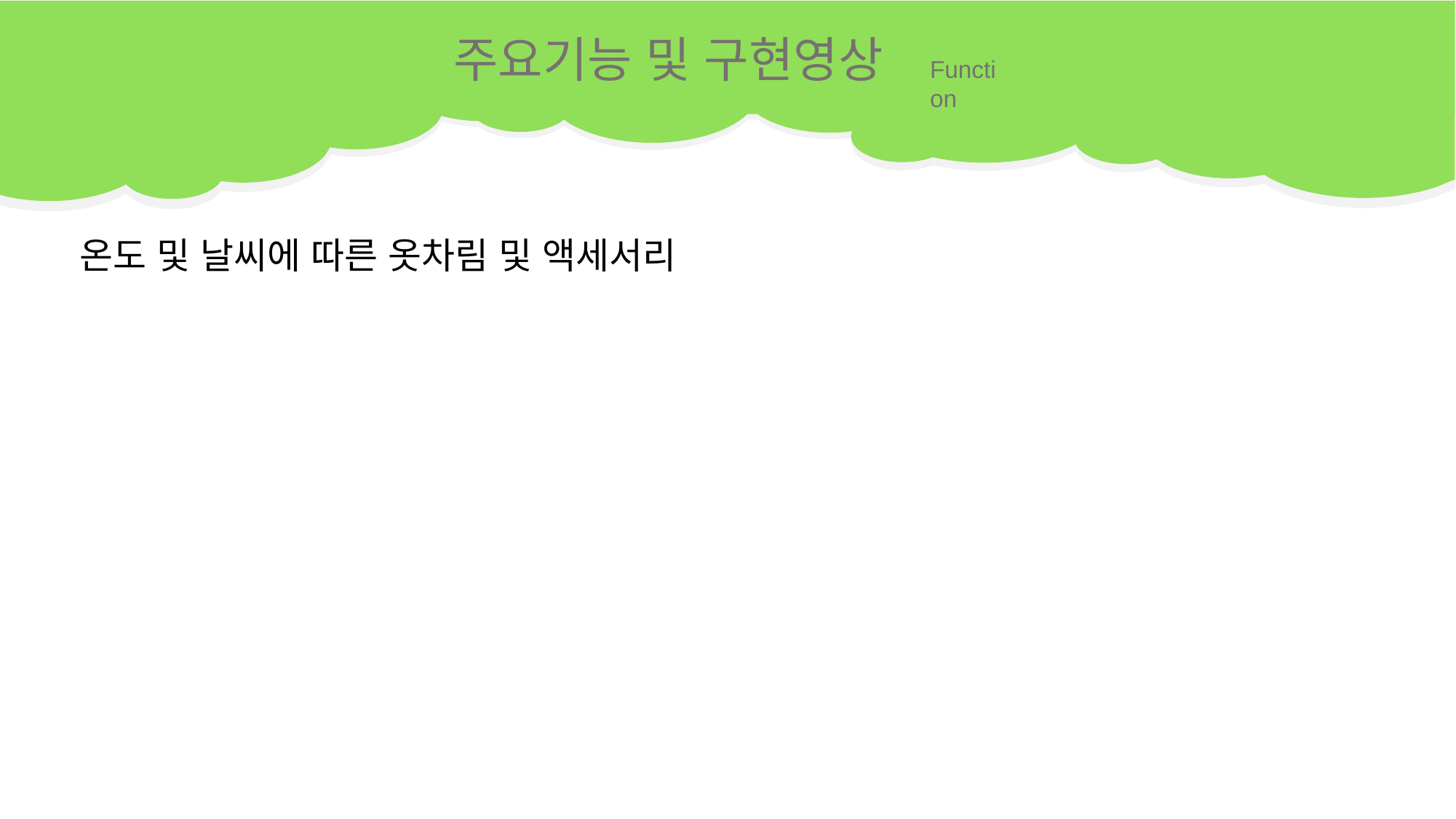

주요기능 및 구현영상
Function
온도 및 날씨에 따른 옷차림 및 액세서리